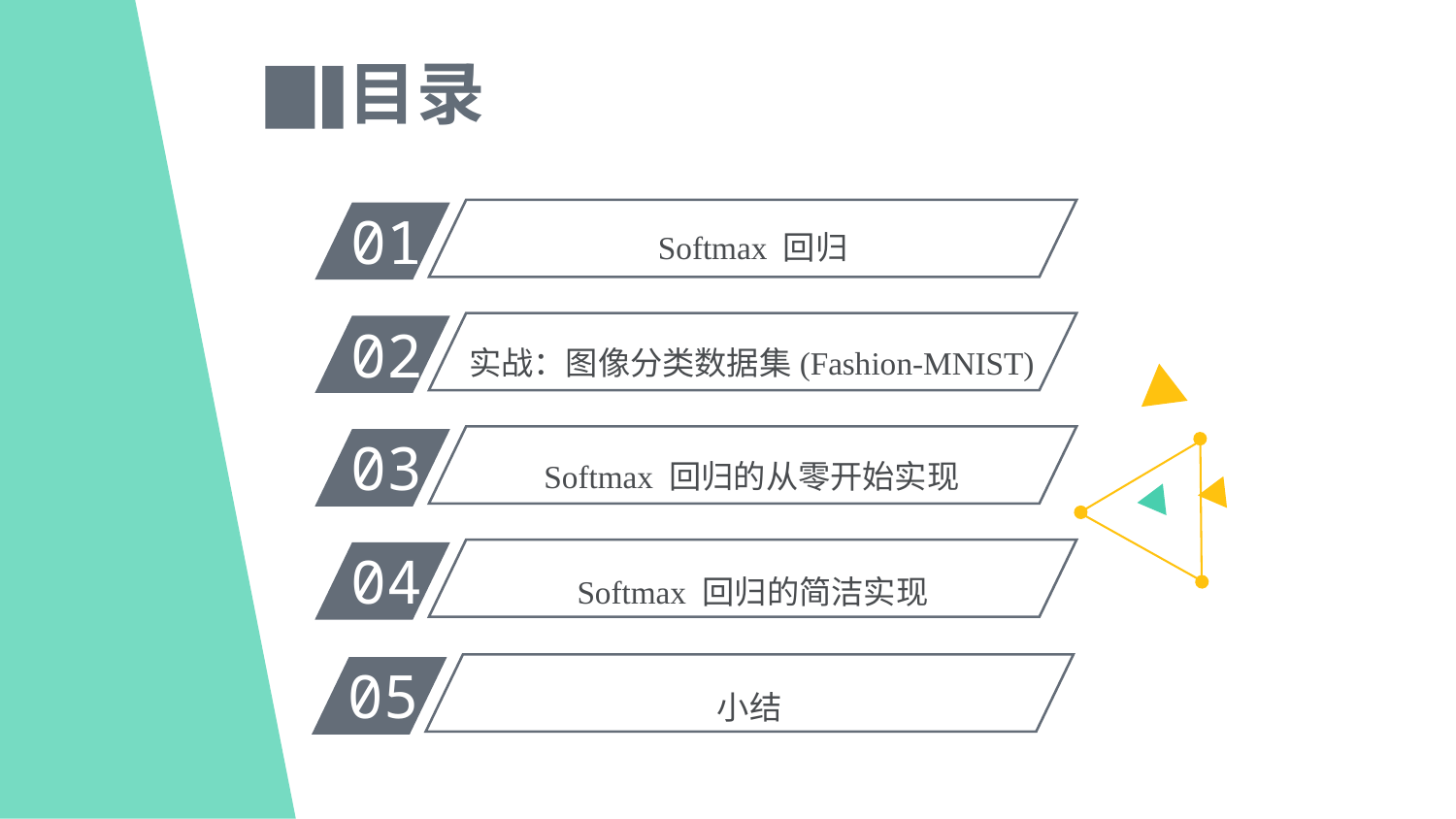

目录

01

Softmax 回归

02

实战：图像分类数据集(Fashion-MNIST)

03

Softmax 回归的从零开始实现
04

Softmax 回归的简洁实现
05

小结